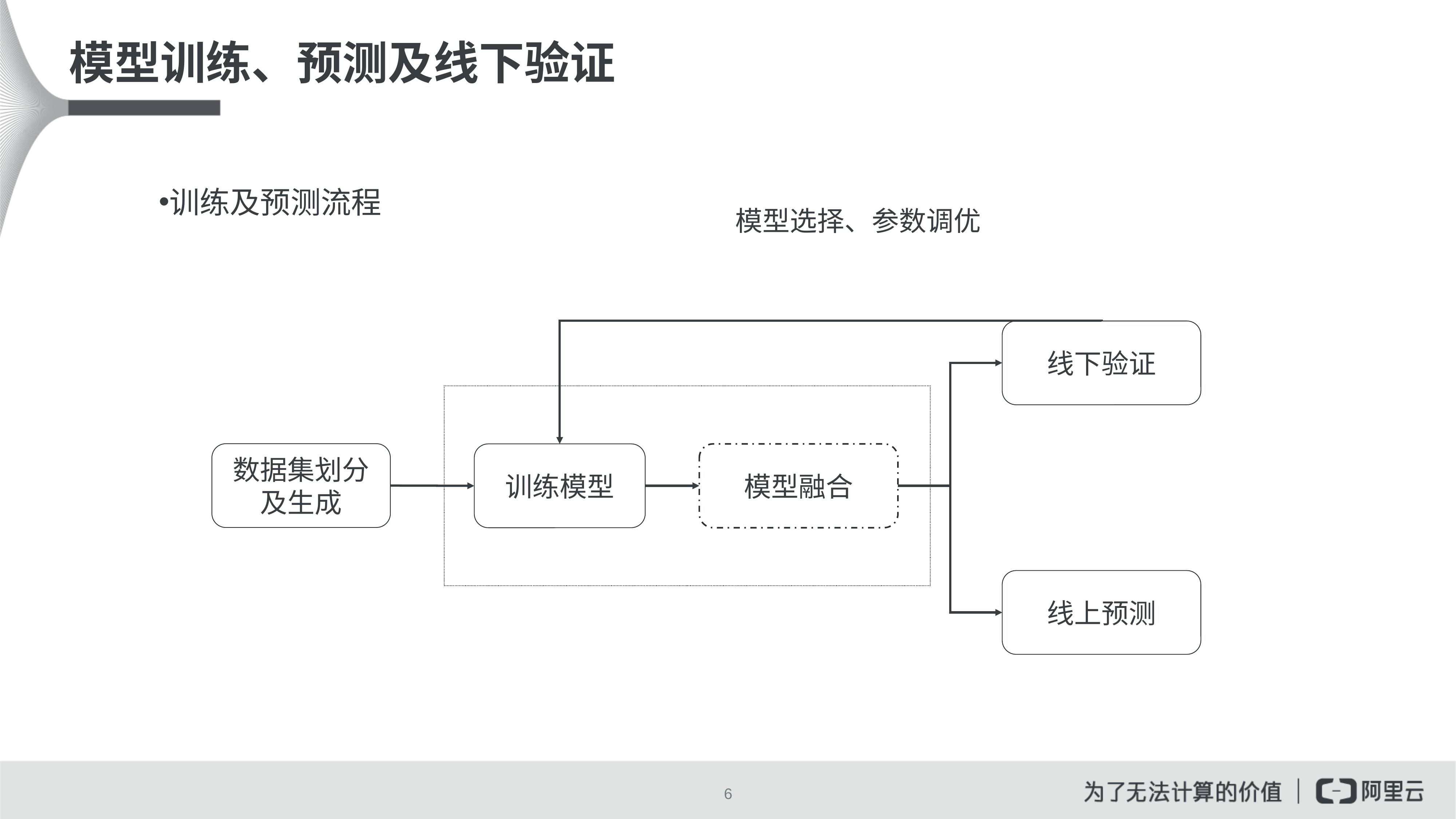

# 模型训练、预测及线下验证
训练及预测流程
模型选择、参数调优
线下验证

数据集划分及生成
训练模型
模型融合
线上预测